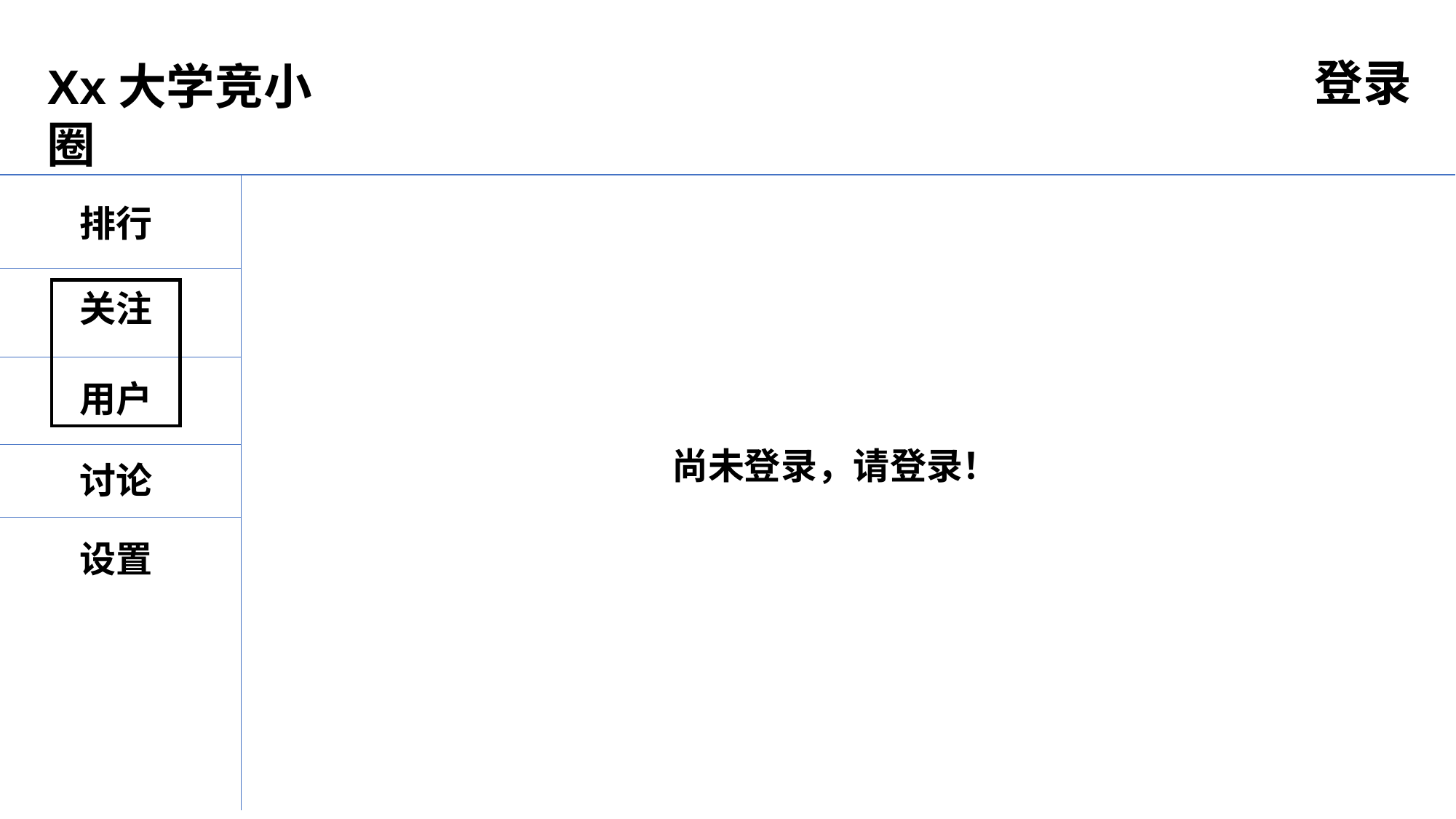

登录
Xx大学竞小圈
排行

关注
用户
尚未登录，请登录！
讨论
设置